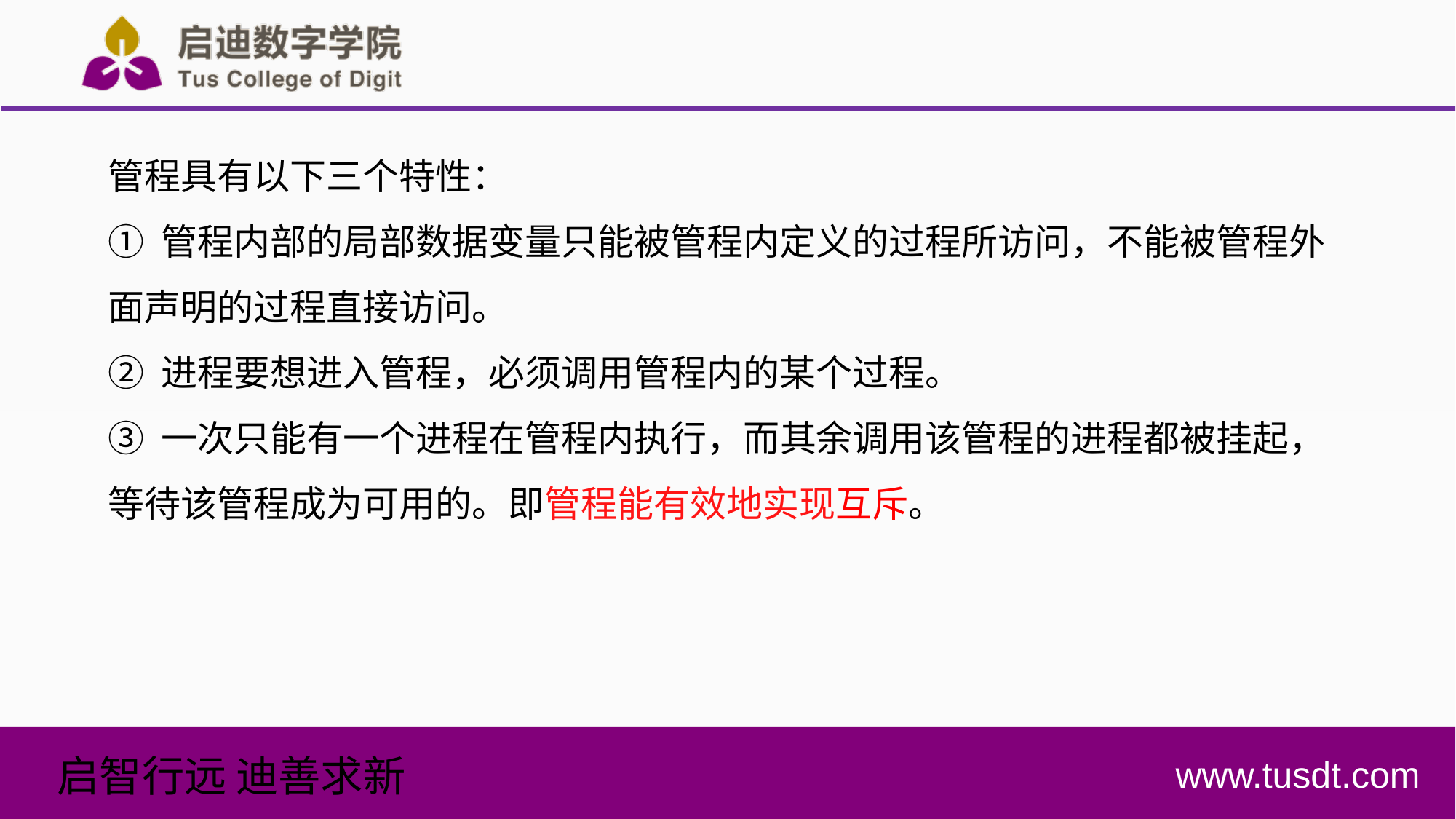

管程具有以下三个特性：
① 管程内部的局部数据变量只能被管程内定义的过程所访问，不能被管程外面声明的过程直接访问。
② 进程要想进入管程，必须调用管程内的某个过程。
③ 一次只能有一个进程在管程内执行，而其余调用该管程的进程都被挂起，等待该管程成为可用的。即管程能有效地实现互斥。